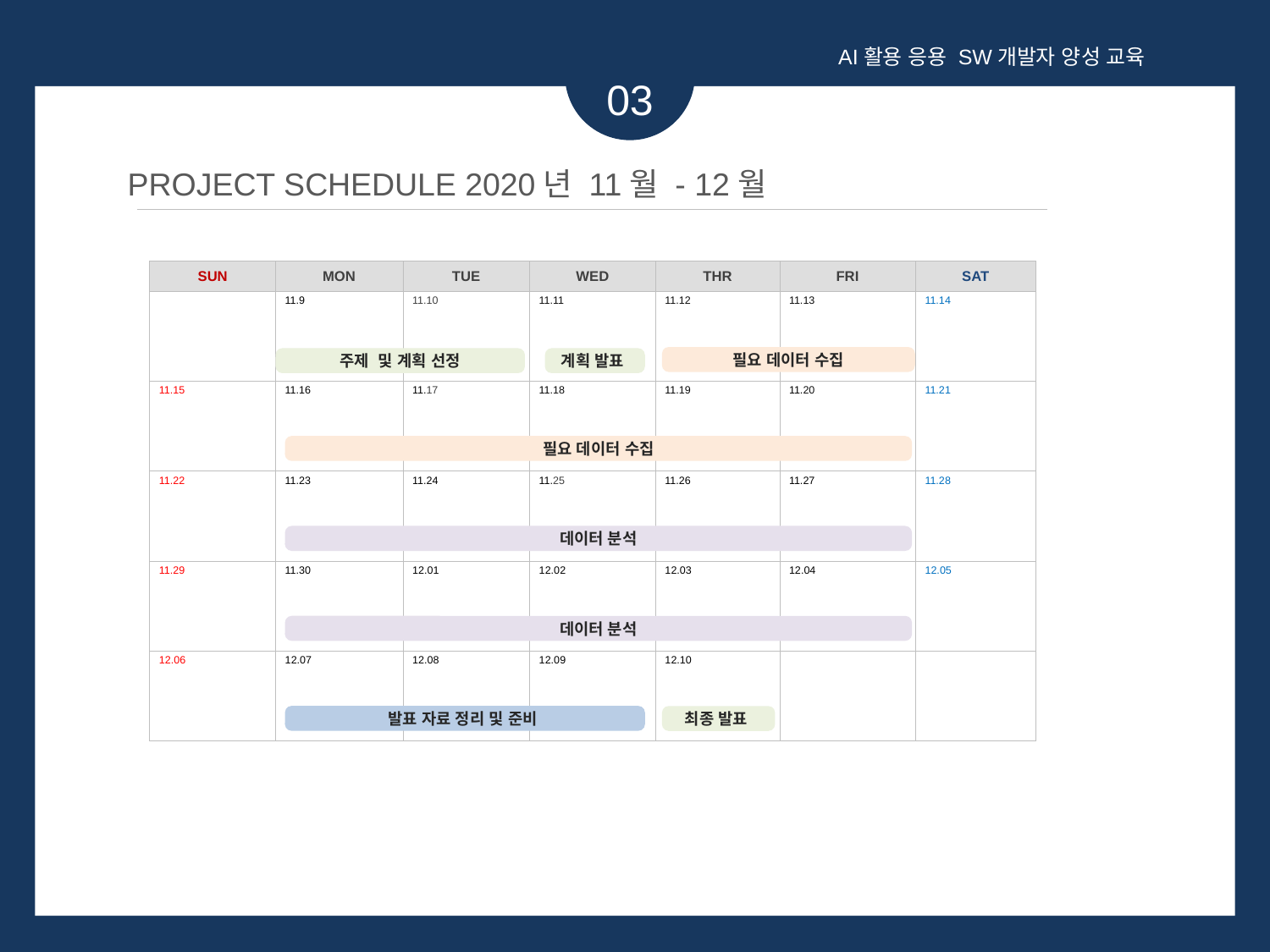

AI활용 응용 SW개발자 양성 교육
03

PROJECT SCHEDULE 2020년 11월 - 12월
| SUN | MON | TUE | WED | THR | FRI | SAT |
| --- | --- | --- | --- | --- | --- | --- |
|  | 11.9 | 11.10 | 11.11 | 11.12 | 11.13 | 11.14 |
| 11.15 | 11.16 | 11.17 | 11.18 | 11.19 | 11.20 | 11.21 |
| 11.22 | 11.23 | 11.24 | 11.25 | 11.26 | 11.27 | 11.28 |
| 11.29 | 11.30 | 12.01 | 12.02 | 12.03 | 12.04 | 12.05 |
| 12.06 | 12.07 | 12.08 | 12.09 | 12.10 |  |  |
필요 데이터 수집
주제  및 계획 선정
계획 발표
필요 데이터 수집
데이터 분석
데이터 분석
발표 자료 정리 및 준비
최종 발표